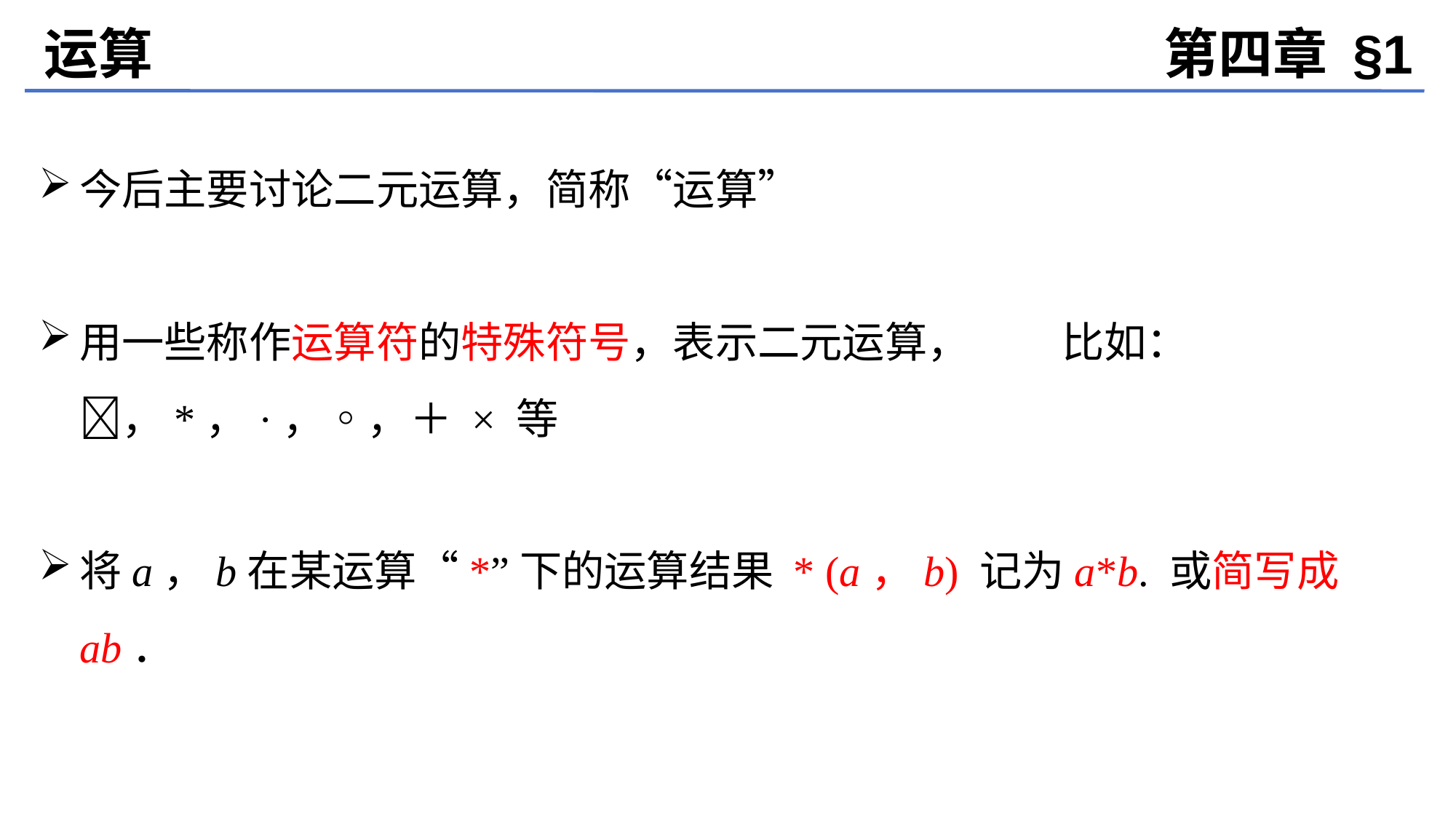

运算
第四章 §1
今后主要讨论二元运算，简称“运算”

用一些称作运算符的特殊符号，表示二元运算，	比如： ◊，*，·，◦，＋ × 等

将a，b在某运算“*”下的运算结果 * (a，b) 记为a*b. 或简写成ab．